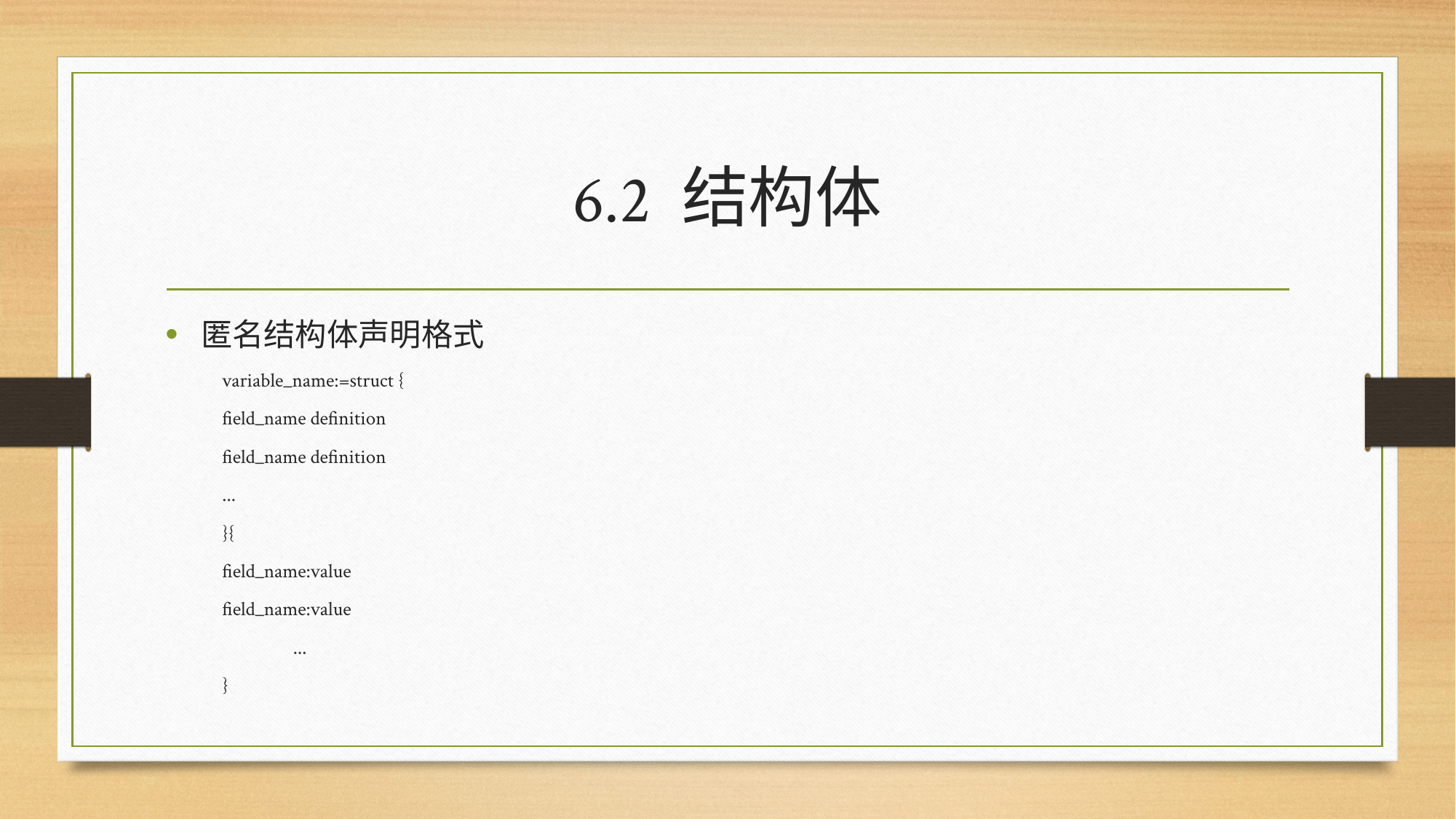

# 6.2 结构体
匿名结构体声明格式
variable_name:=struct {
	field_name definition
	field_name definition
	...
}{
	field_name:value
	field_name:value
 	...
}